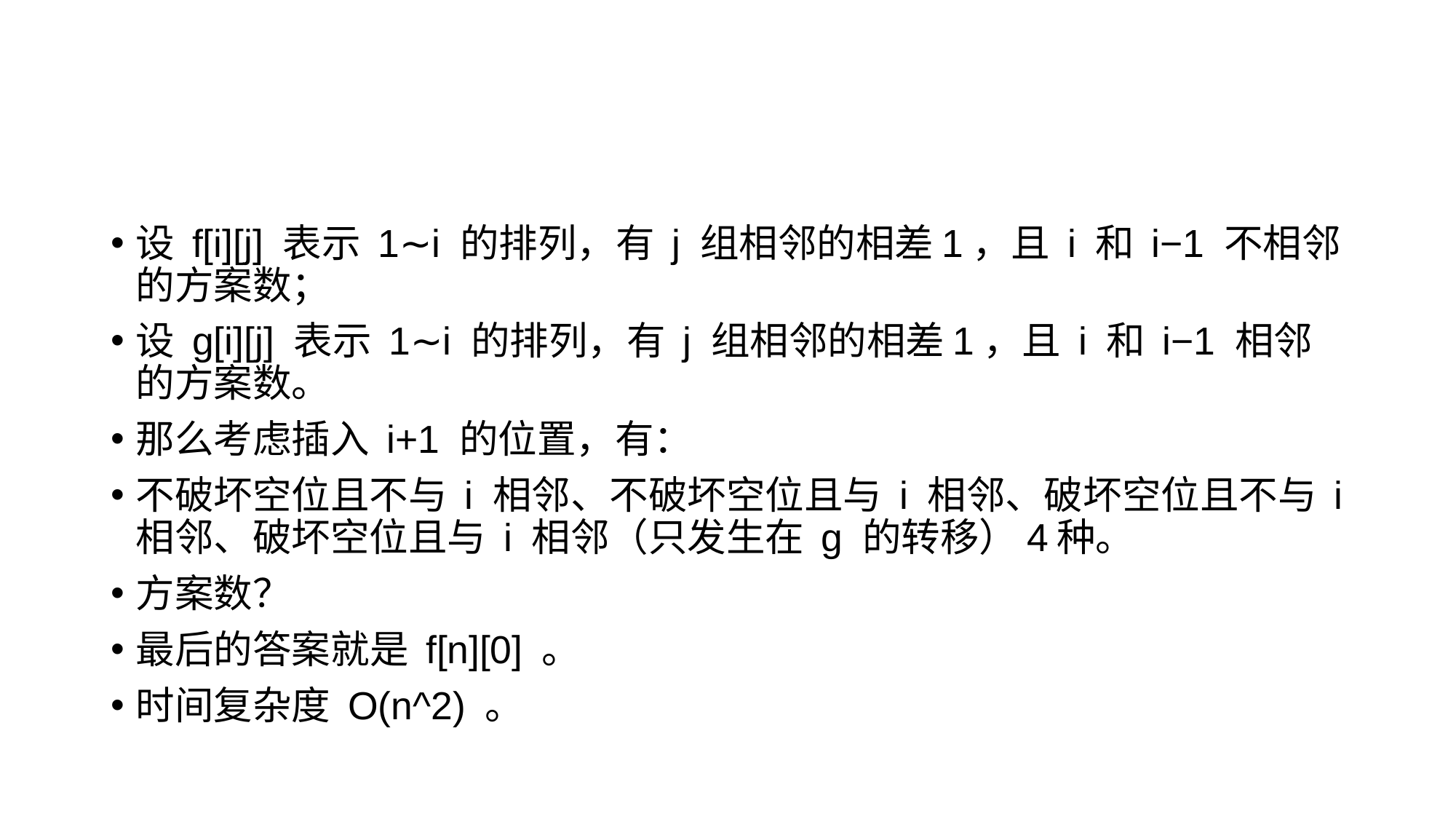

#
设 f[i][j] 表示 1∼i 的排列，有 j 组相邻的相差1，且 i 和 i−1 不相邻的方案数；
设 g[i][j] 表示 1∼i 的排列，有 j 组相邻的相差1，且 i 和 i−1 相邻的方案数。
那么考虑插入 i+1 的位置，有：
不破坏空位且不与 i 相邻、不破坏空位且与 i 相邻、破坏空位且不与 i 相邻、破坏空位且与 i 相邻（只发生在 g 的转移）4种。
方案数？
最后的答案就是 f[n][0] 。
时间复杂度 O(n^2) 。